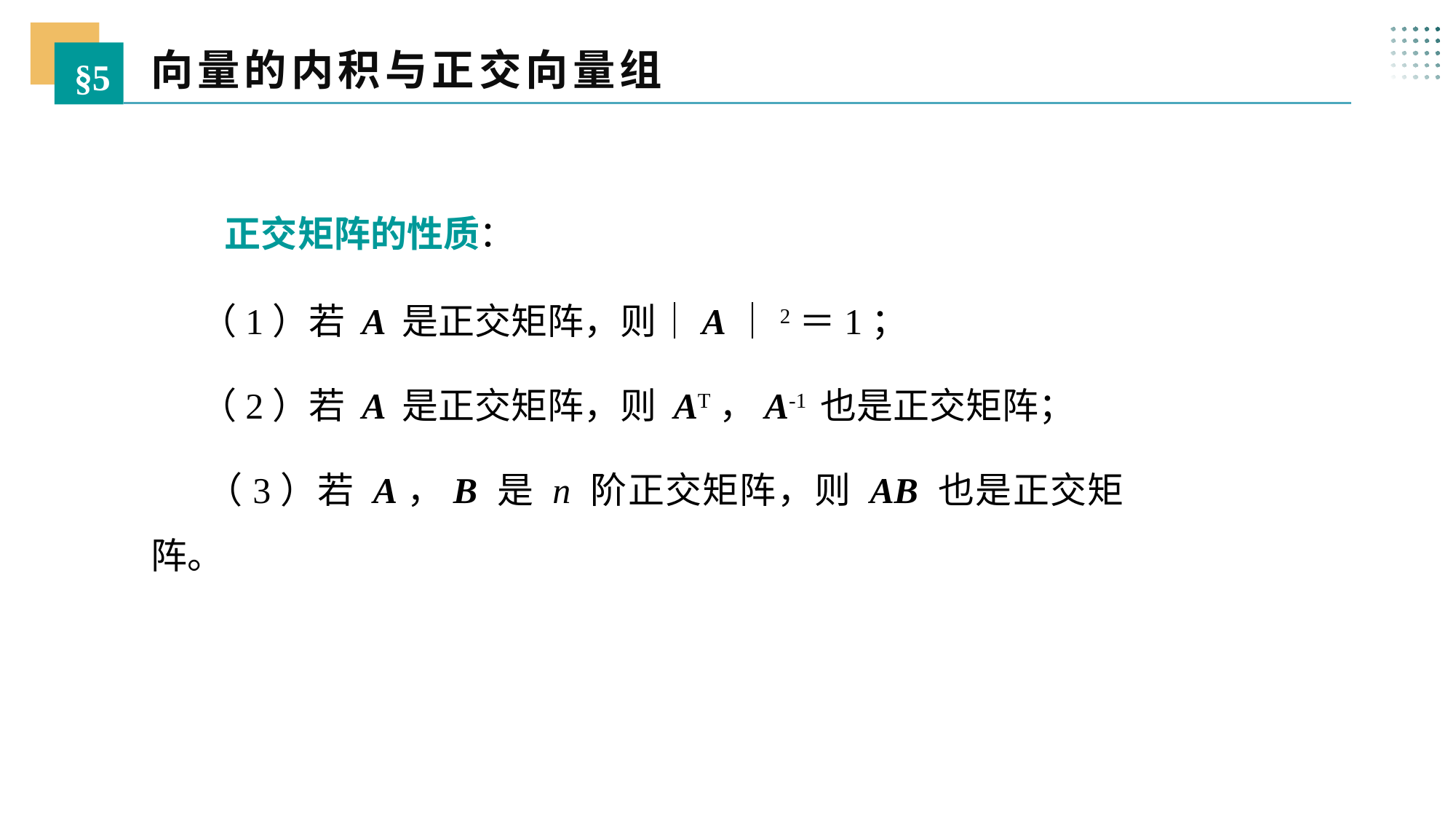

向量的内积与正交向量组
§5
        正交矩阵的性质：
     （1）若 A 是正交矩阵，则｜A｜2＝1；
     （2）若 A 是正交矩阵，则 AT，A-1 也是正交矩阵；
     （3）若 A，B 是 n 阶正交矩阵，则 AB 也是正交矩阵。